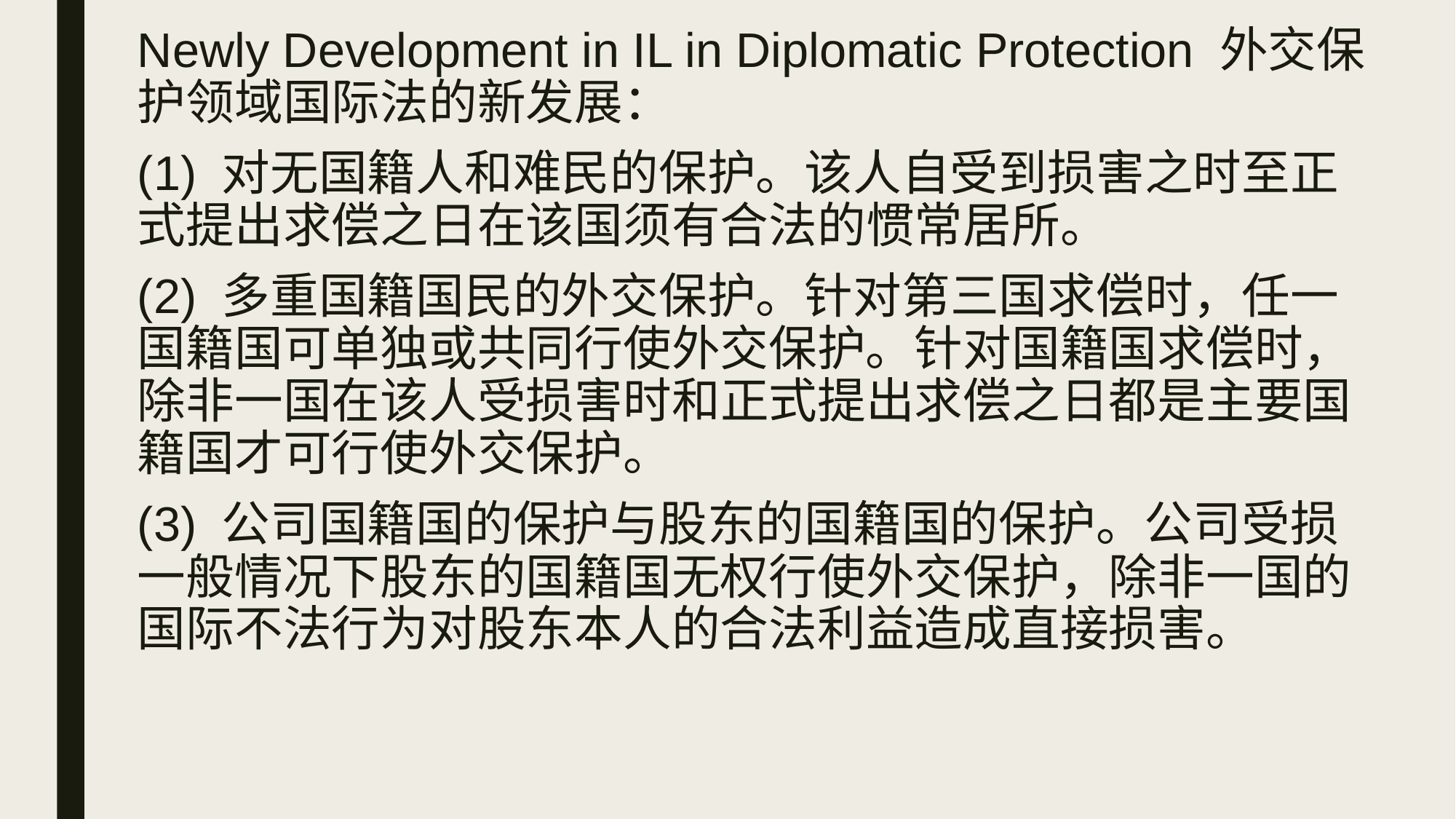

Newly Development in IL in Diplomatic Protection 外交保护领域国际法的新发展：
(1) 对无国籍人和难民的保护。该人自受到损害之时至正式提出求偿之日在该国须有合法的惯常居所。
(2) 多重国籍国民的外交保护。针对第三国求偿时，任一国籍国可单独或共同行使外交保护。针对国籍国求偿时，除非一国在该人受损害时和正式提出求偿之日都是主要国籍国才可行使外交保护。
(3) 公司国籍国的保护与股东的国籍国的保护。公司受损一般情况下股东的国籍国无权行使外交保护，除非一国的国际不法行为对股东本人的合法利益造成直接损害。